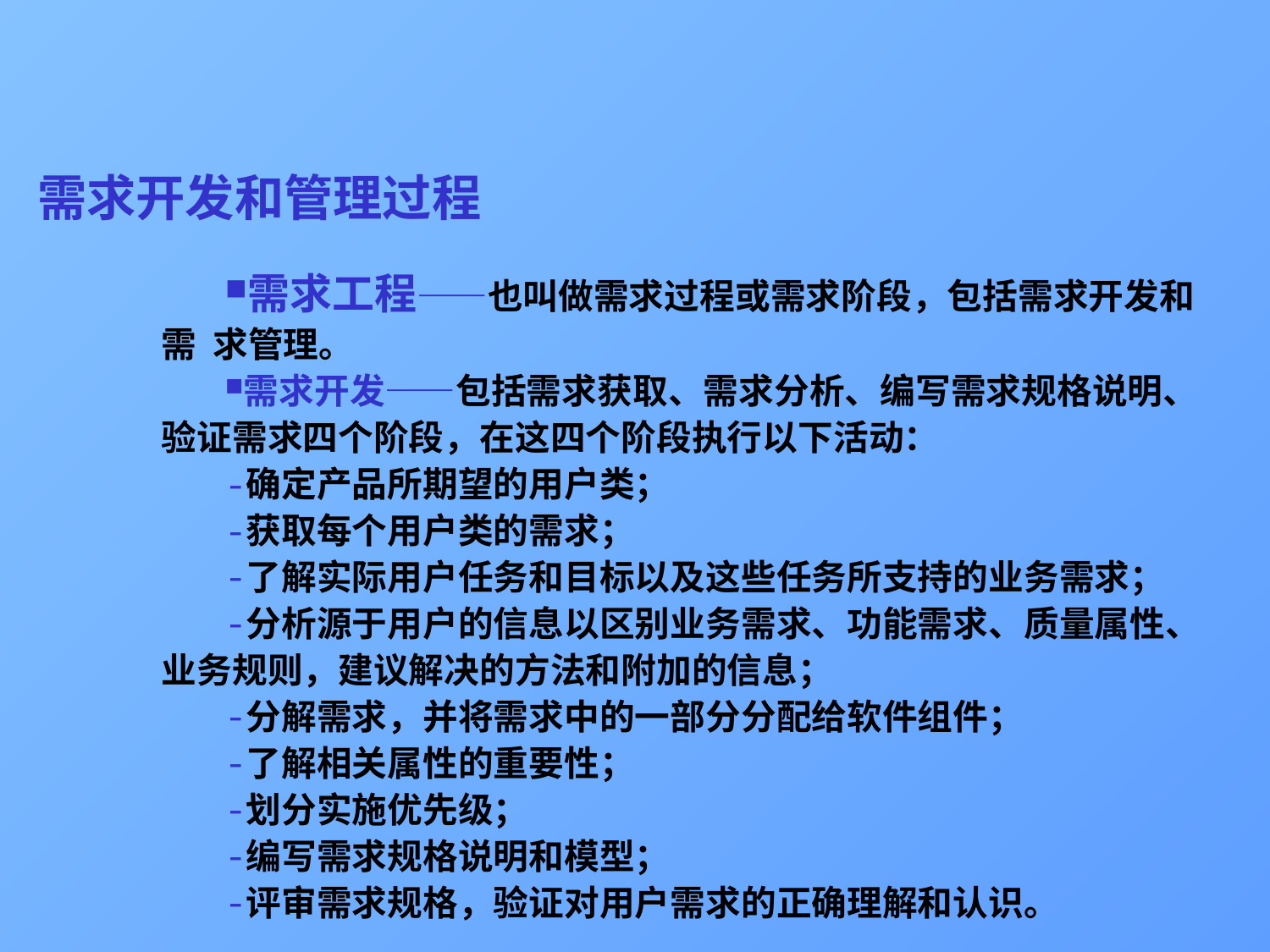

# 需求开发和管理过程
需求工程——也叫做需求过程或需求阶段，包括需求开发和需  求管理。
需求开发——包括需求获取、需求分析、编写需求规格说明、验证需求四个阶段，在这四个阶段执行以下活动：
确定产品所期望的用户类；
获取每个用户类的需求；
了解实际用户任务和目标以及这些任务所支持的业务需求；
分析源于用户的信息以区别业务需求、功能需求、质量属性、业务规则，建议解决的方法和附加的信息；
分解需求，并将需求中的一部分分配给软件组件；
了解相关属性的重要性；
划分实施优先级；
编写需求规格说明和模型；
评审需求规格，验证对用户需求的正确理解和认识。